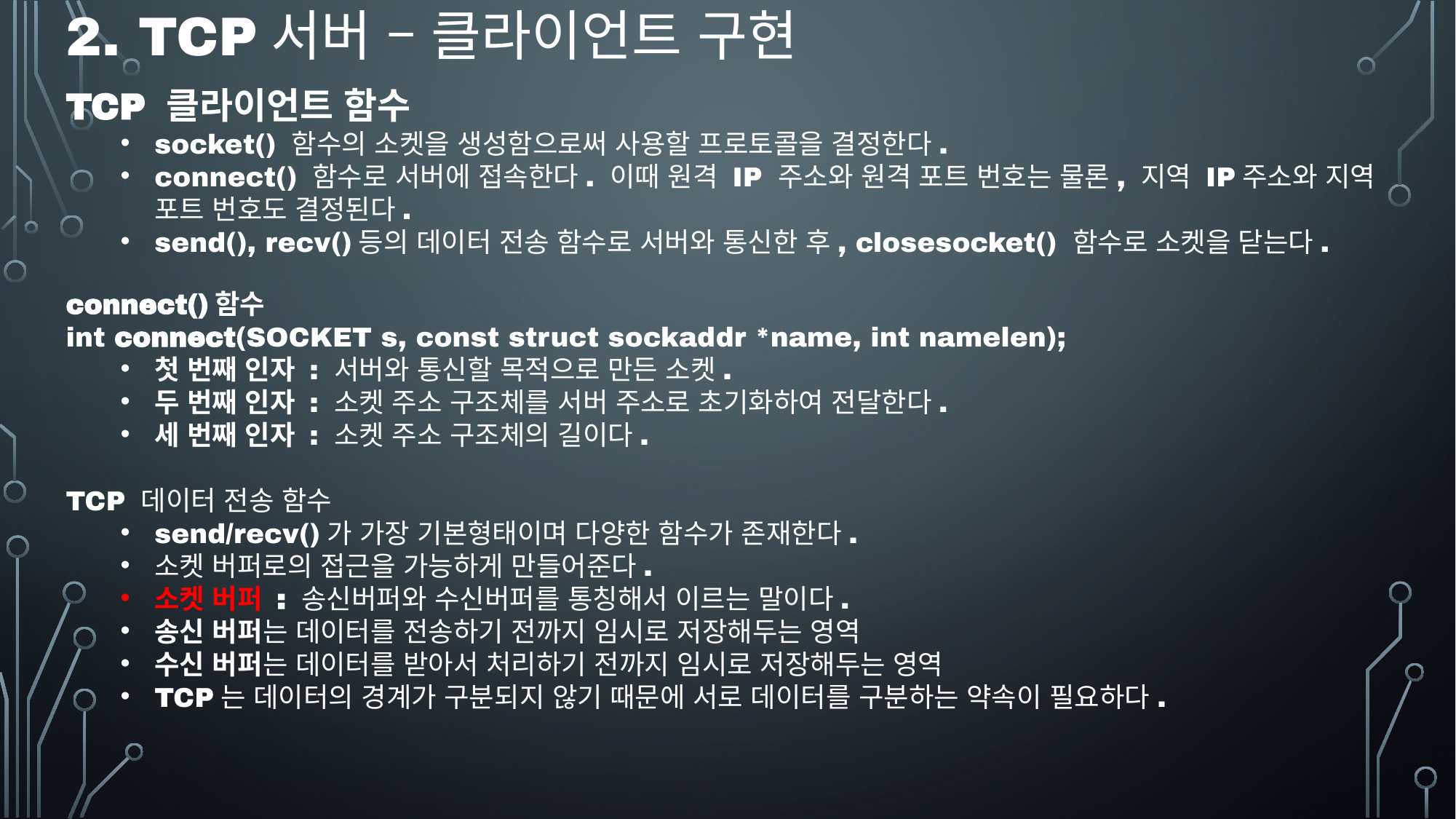

# 2. TCP서버 – 클라이언트 구현
TCP 클라이언트 함수
socket() 함수의 소켓을 생성함으로써 사용할 프로토콜을 결정한다.
connect() 함수로 서버에 접속한다. 이때 원격 IP 주소와 원격 포트 번호는 물론, 지역 IP주소와 지역 포트 번호도 결정된다.
send(), recv()등의 데이터 전송 함수로 서버와 통신한 후, closesocket() 함수로 소켓을 닫는다.

connect()함수
int connect(SOCKET s, const struct sockaddr *name, int namelen);
첫 번째 인자 : 서버와 통신할 목적으로 만든 소켓.
두 번째 인자 : 소켓 주소 구조체를 서버 주소로 초기화하여 전달한다.
세 번째 인자 : 소켓 주소 구조체의 길이다.

TCP 데이터 전송 함수
send/recv()가 가장 기본형태이며 다양한 함수가 존재한다.
소켓 버퍼로의 접근을 가능하게 만들어준다.
소켓 버퍼 : 송신버퍼와 수신버퍼를 통칭해서 이르는 말이다.
송신 버퍼는 데이터를 전송하기 전까지 임시로 저장해두는 영역
수신 버퍼는 데이터를 받아서 처리하기 전까지 임시로 저장해두는 영역
TCP는 데이터의 경계가 구분되지 않기 때문에 서로 데이터를 구분하는 약속이 필요하다.